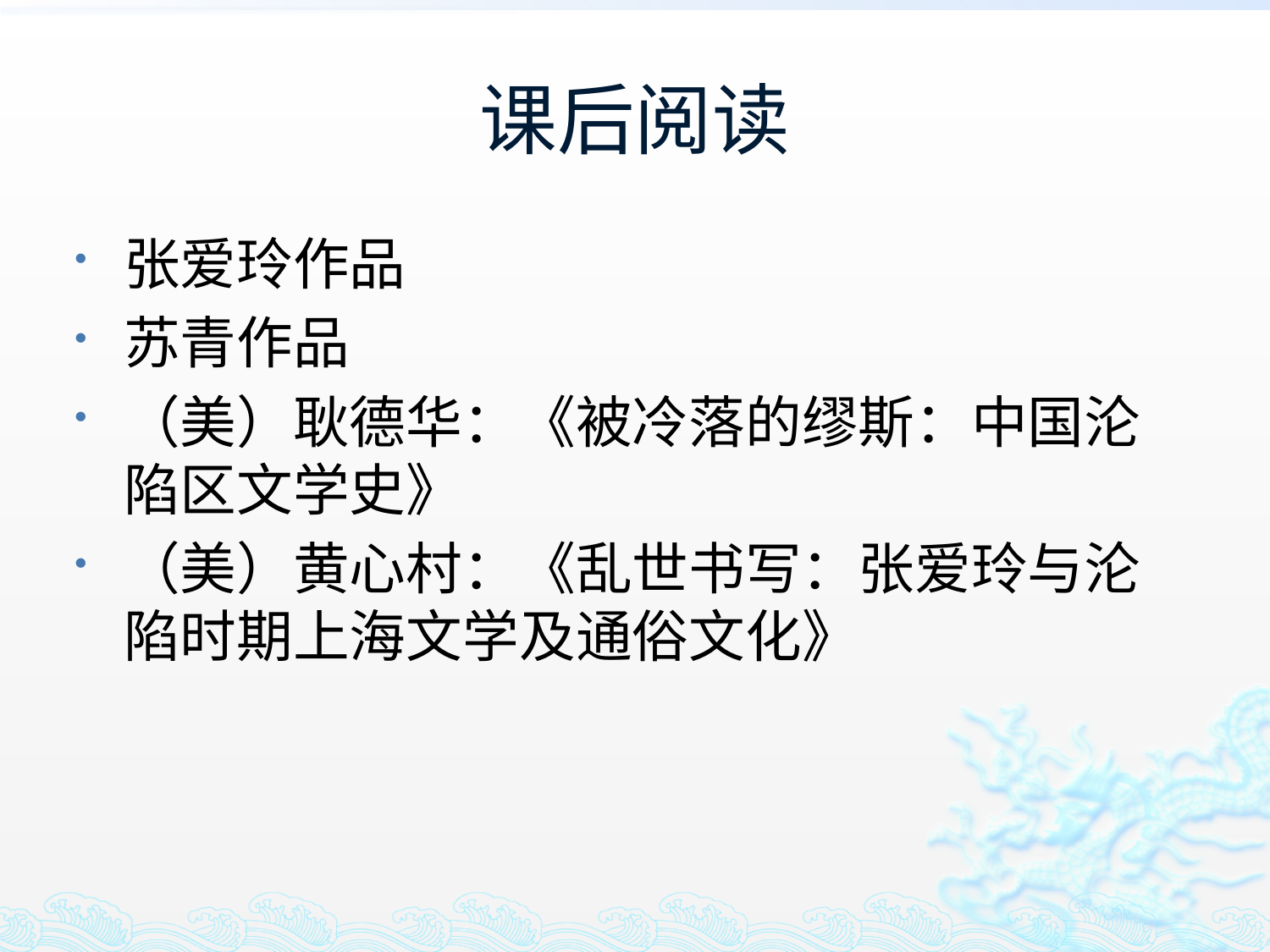

# 课后阅读
张爱玲作品
苏青作品
（美）耿德华：《被冷落的缪斯：中国沦陷区文学史》
（美）黄心村：《乱世书写：张爱玲与沦陷时期上海文学及通俗文化》